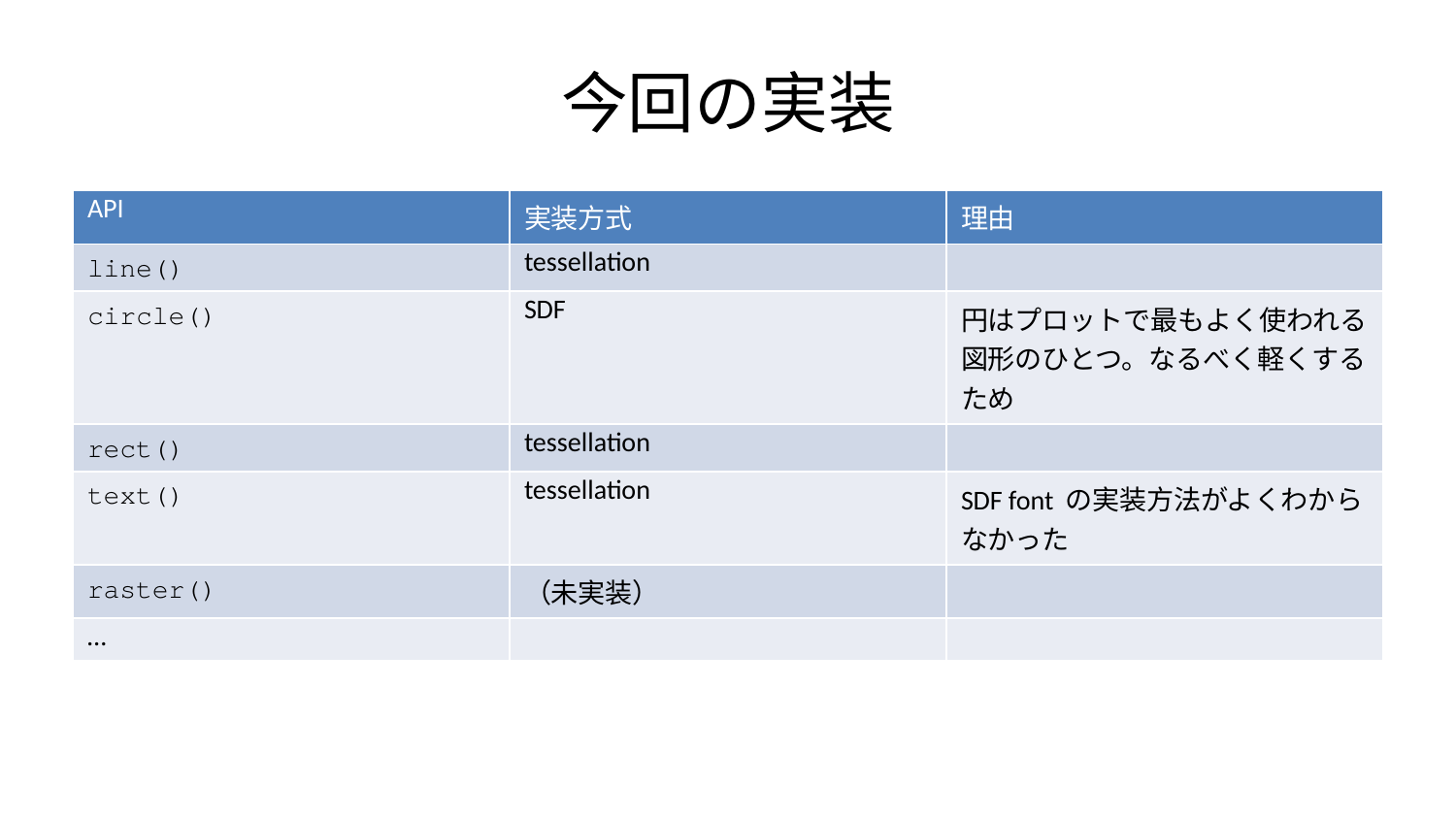

# 今回の実装
| API | 実装方式 | 理由 |
| --- | --- | --- |
| line() | tessellation |  |
| circle() | SDF | 円はプロットで最もよく使われる図形のひとつ。なるべく軽くするため |
| rect() | tessellation |  |
| text() | tessellation | SDF font の実装方法がよくわからなかった |
| raster() | （未実装） |  |
| … |  |  |